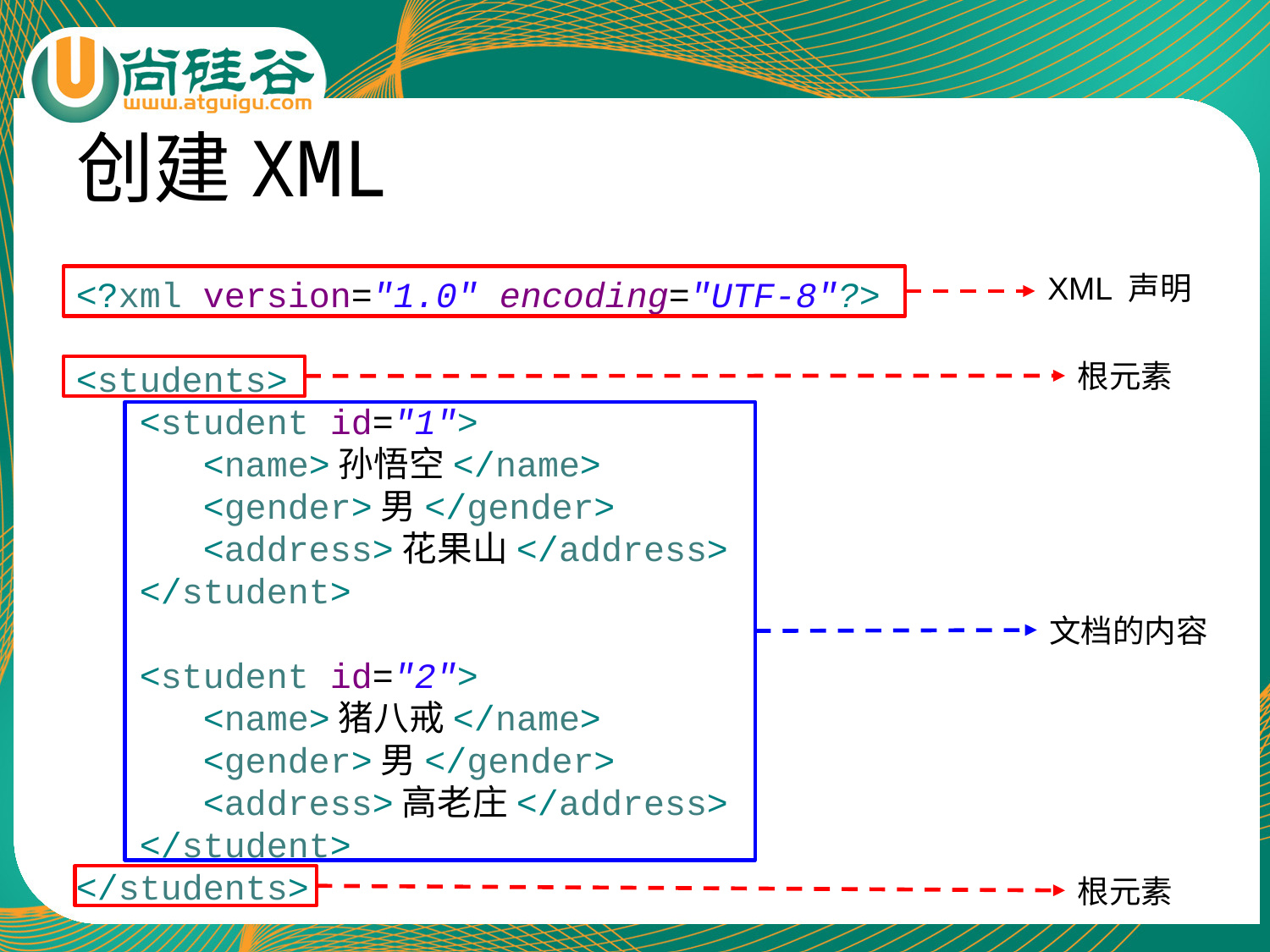

# 创建XML
XML 声明
<?xml version="1.0" encoding="UTF-8"?>

<students>
   <student id="1">
<name>孙悟空</name>
<gender>男</gender>
<address>花果山</address>
</student>

<student id="2">
<name>猪八戒</name>
<gender>男</gender>
<address>高老庄</address>
</student>
</students>

根元素

文档的内容
根元素